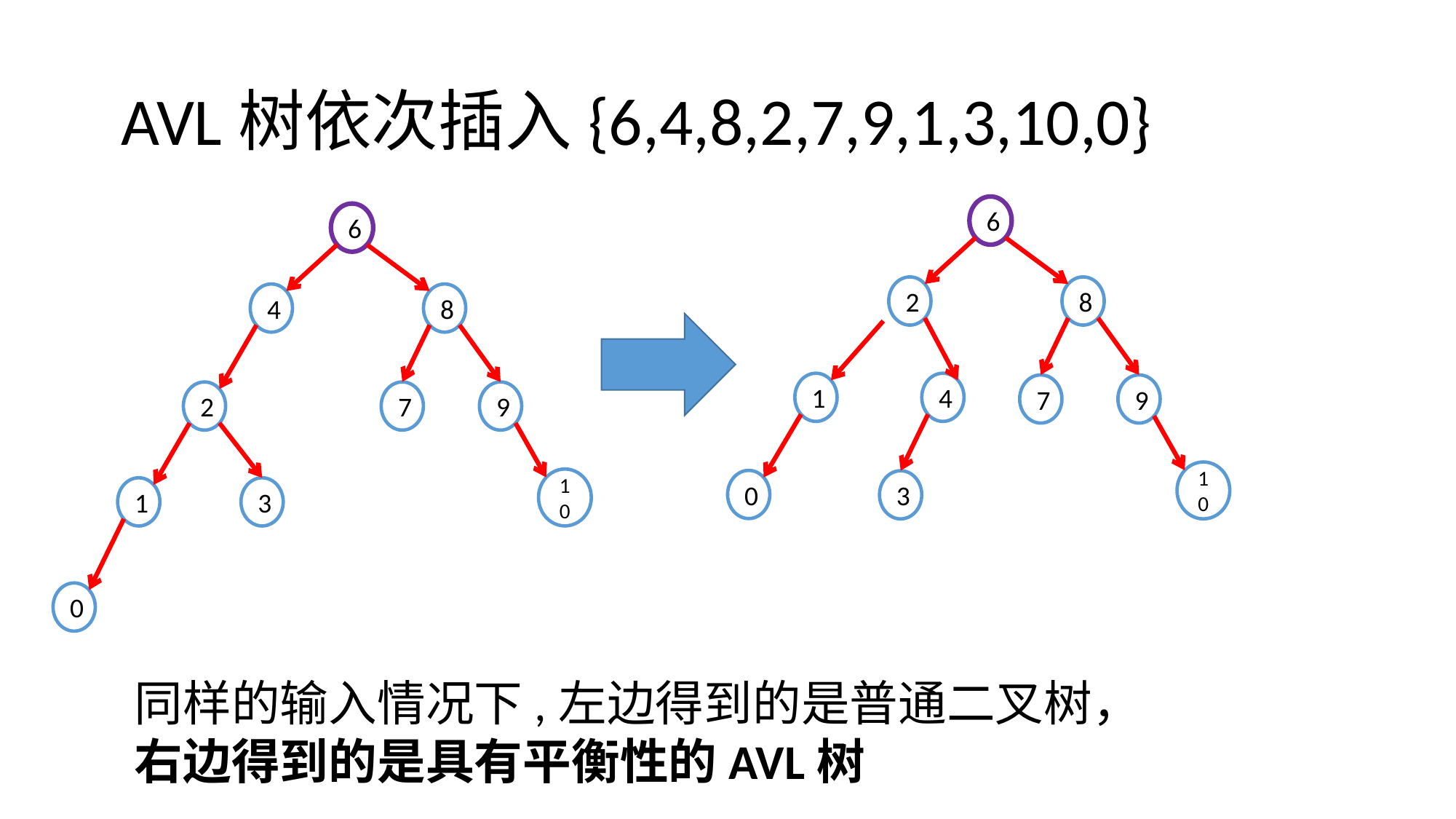

# AVL树依次插入{6,4,8,2,7,9,1,3,10,0}
6
2
8
1
4
7
9
10
0
3
6
4
8
2
7
9
10
1
3
0

同样的输入情况下,左边得到的是普通二叉树，
右边得到的是具有平衡性的AVL树